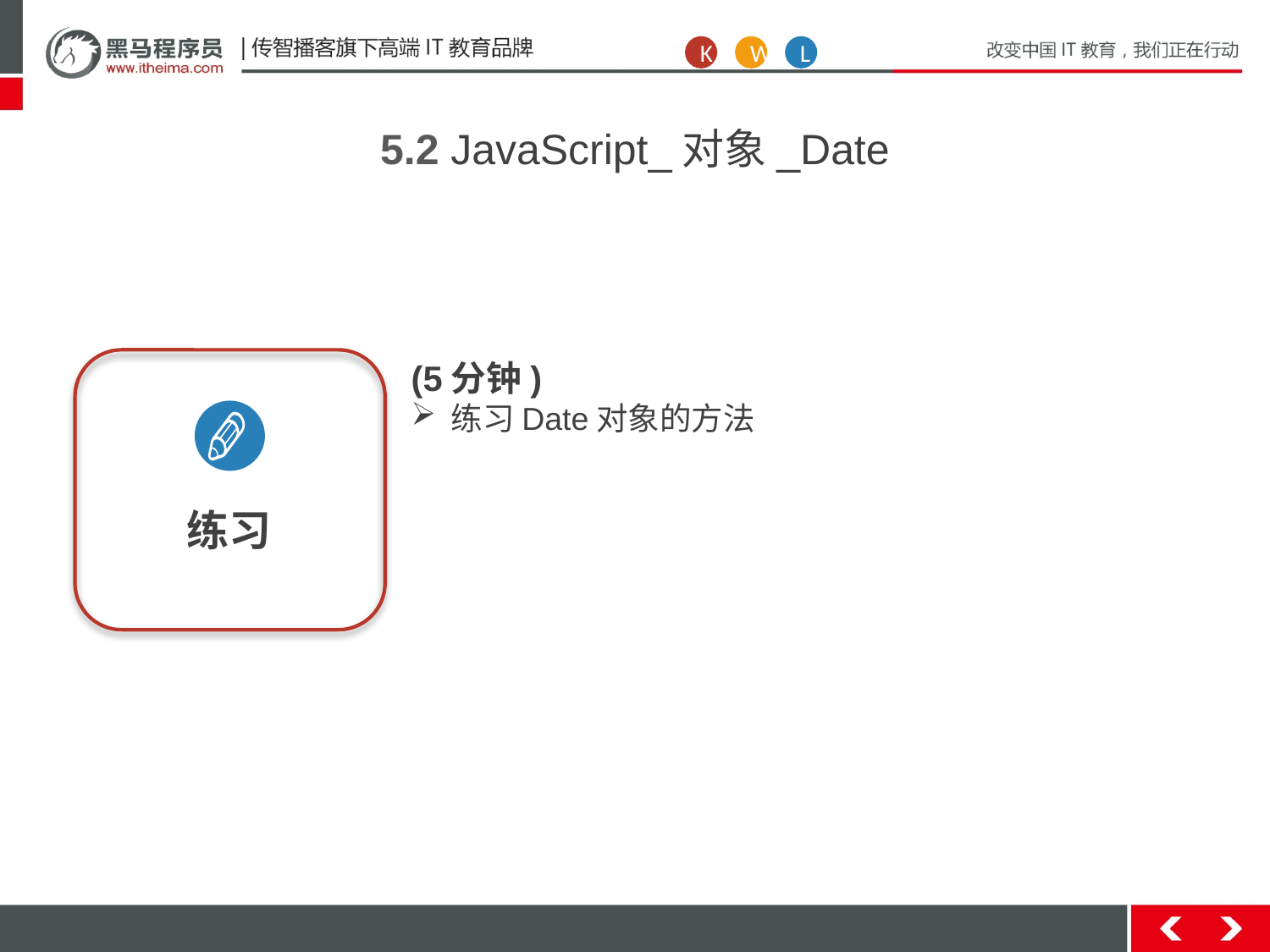

K
W
L
5.2 JavaScript_对象_Date

练习
(5分钟)
练习Date对象的方法